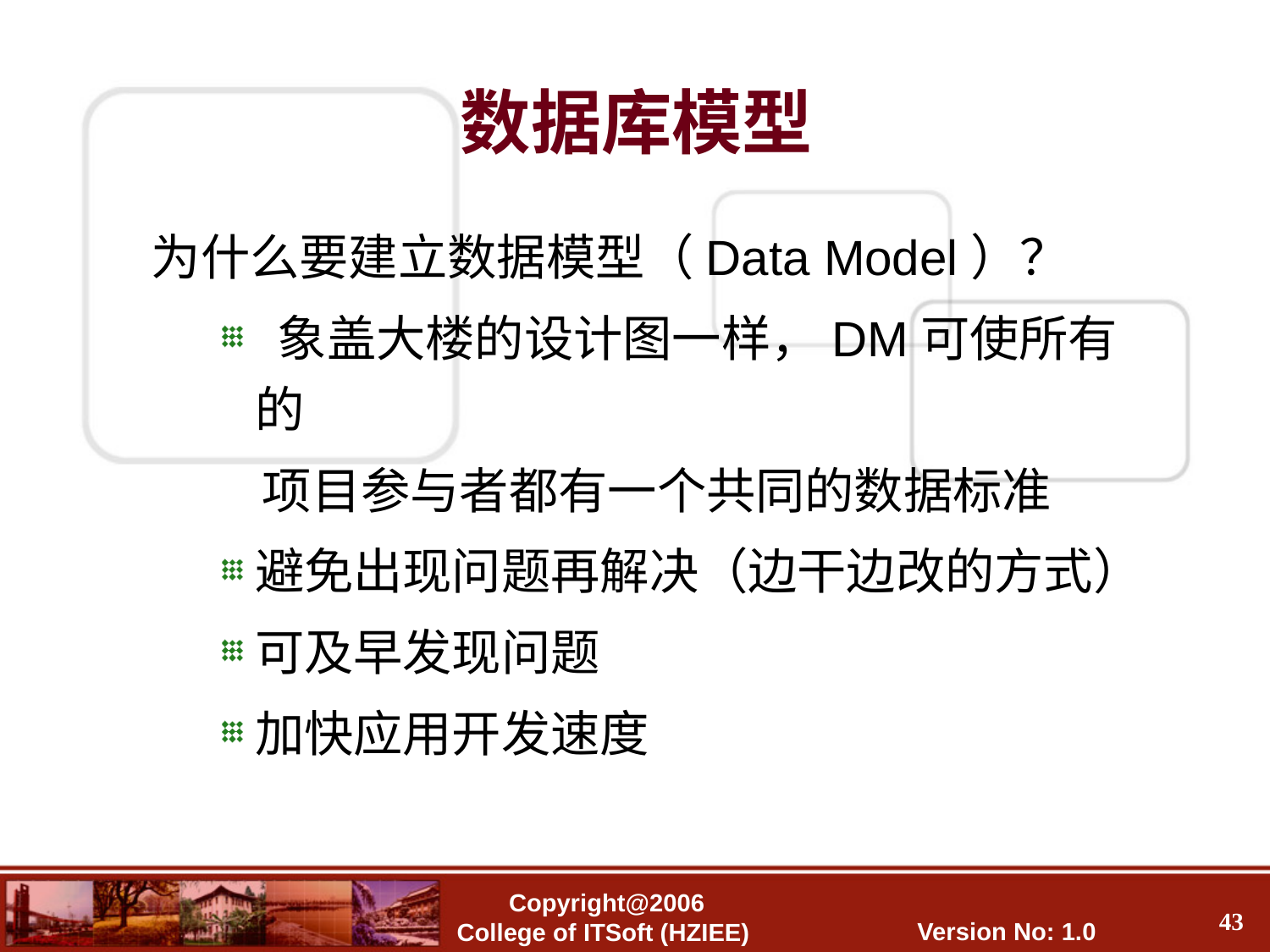

数据库模型
为什么要建立数据模型（Data Model）？
 象盖大楼的设计图一样，DM可使所有的
         项目参与者都有一个共同的数据标准
避免出现问题再解决（边干边改的方式）
可及早发现问题
加快应用开发速度